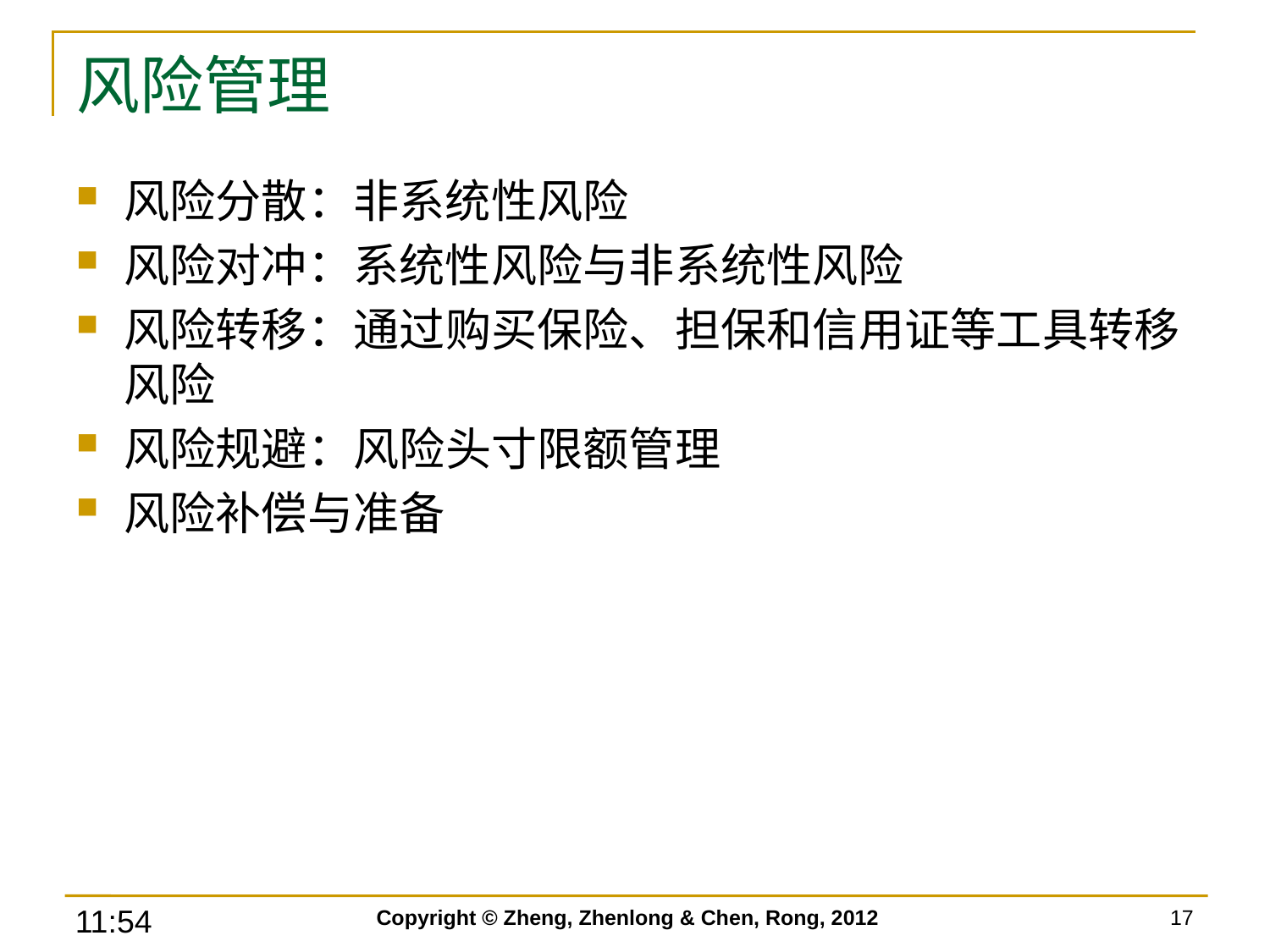

# 风险管理
风险分散：非系统性风险
风险对冲：系统性风险与非系统性风险
风险转移：通过购买保险、担保和信用证等工具转移风险
风险规避：风险头寸限额管理
风险补偿与准备
Copyright © Zheng, Zhenlong & Chen, Rong, 2012
17